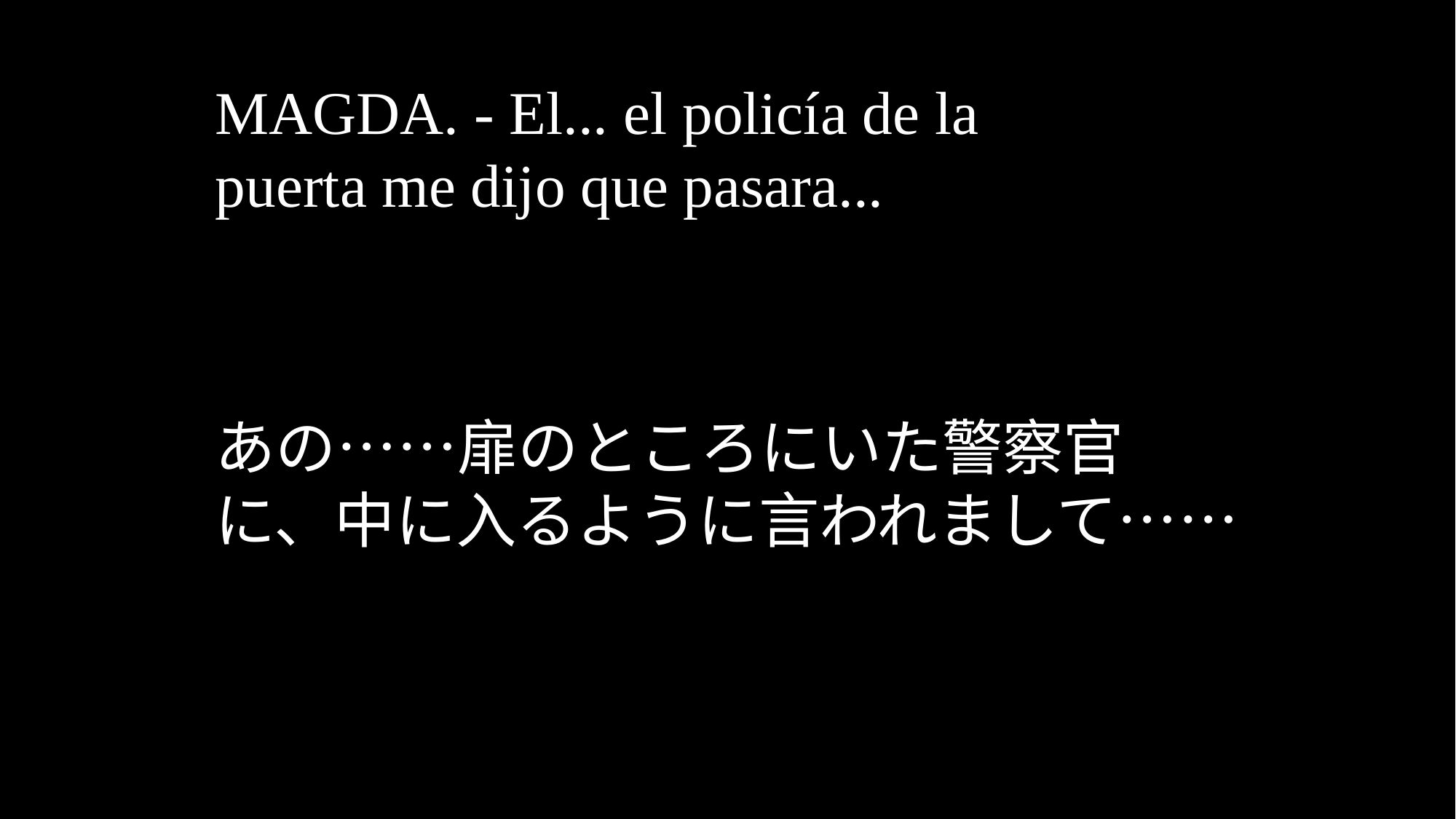

MAGDA. - El... el policía de la puerta me dijo que pasara...

あの⋯⋯扉のところにいた警察官に、中に入るように言われまして⋯⋯